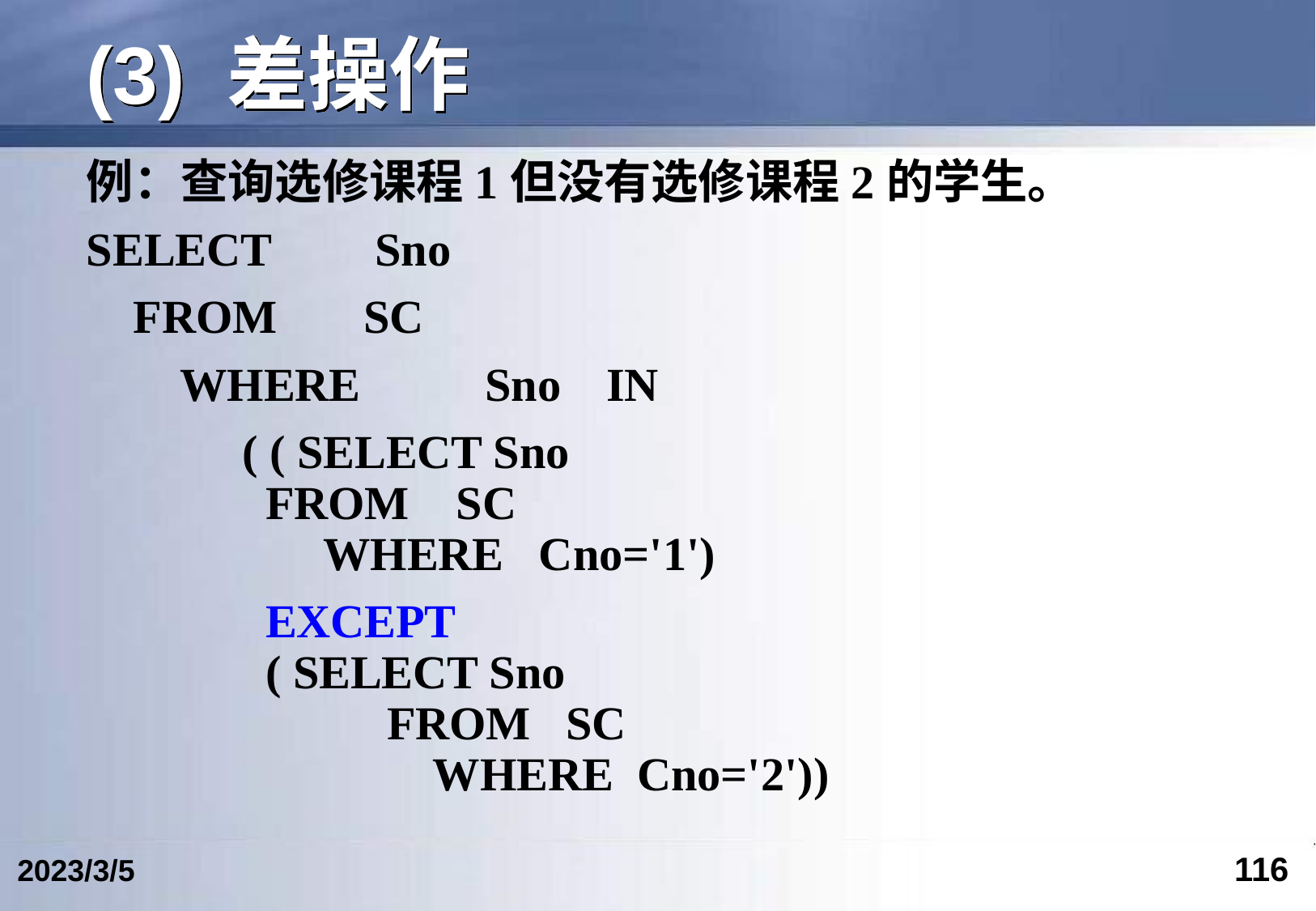

# (3) 差操作
例：查询选修课程1但没有选修课程2的学生。
SELECT	 Sno
    FROM	SC
        WHERE 	Sno	IN
   	( ( SELECT Sno
       	  FROM    SC
       	       WHERE   Cno='1')
		  EXCEPT
	  ( SELECT Sno
	  	  FROM   SC
 	  	      WHERE  Cno='2'))
116
2023/3/5